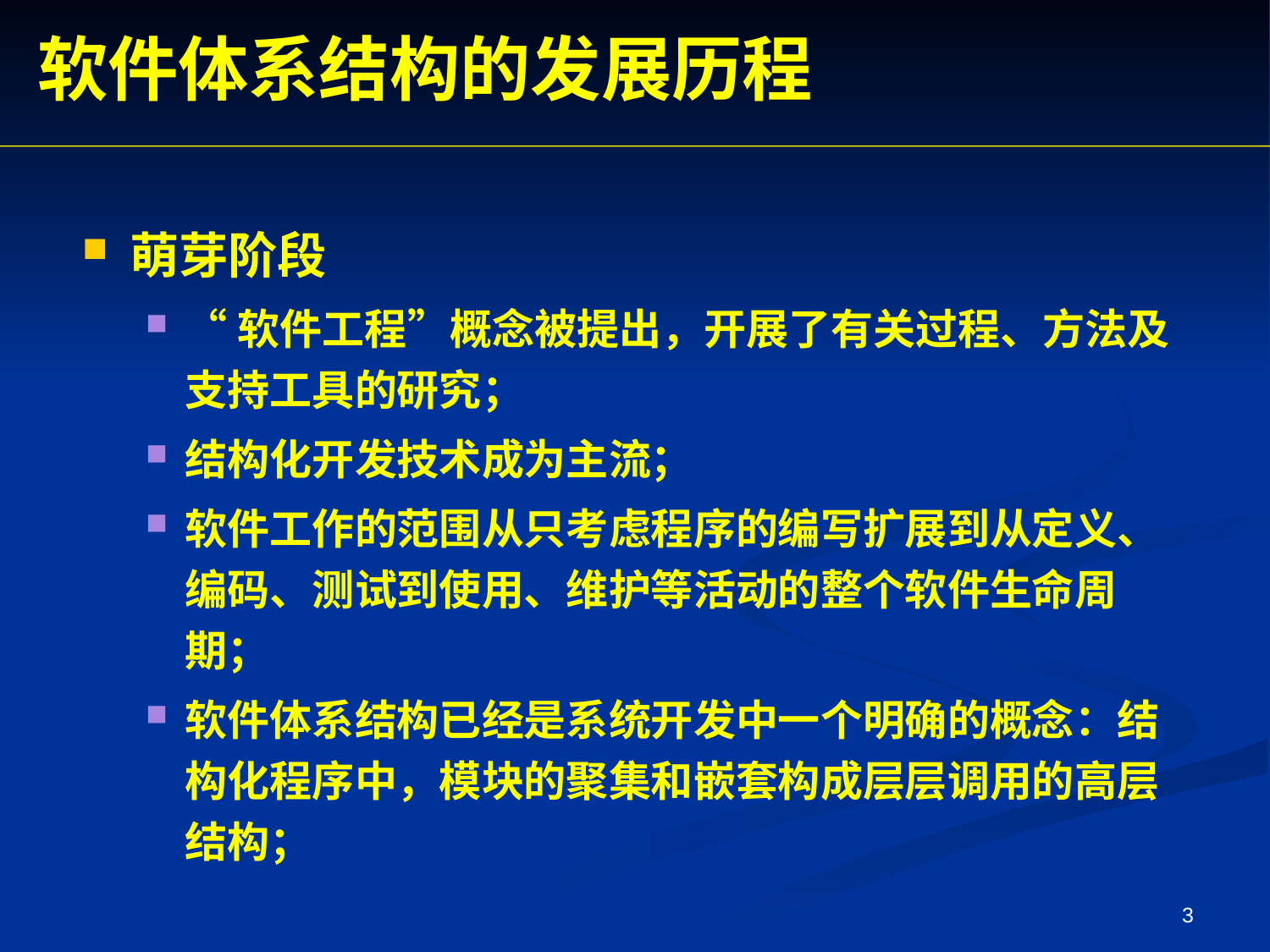

软件体系结构的发展历程

萌芽阶段
“软件工程”概念被提出，开展了有关过程、方法及支持工具的研究；
结构化开发技术成为主流；
软件工作的范围从只考虑程序的编写扩展到从定义、编码、测试到使用、维护等活动的整个软件生命周期；
软件体系结构已经是系统开发中一个明确的概念：结构化程序中，模块的聚集和嵌套构成层层调用的高层结构；
3